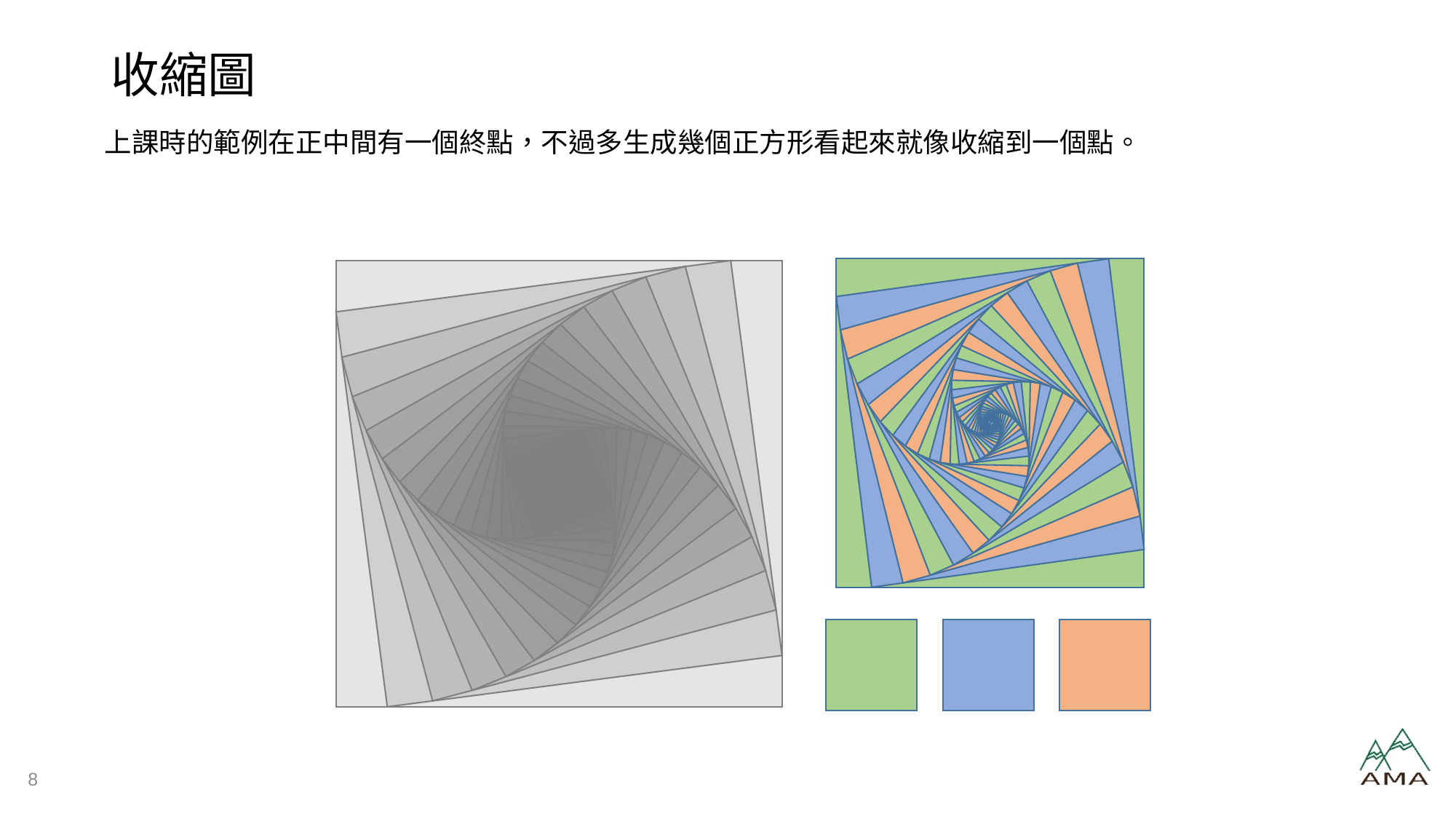

# 收縮圖
上課時的範例在正中間有一個終點，不過多生成幾個正方形看起來就像收縮到一個點。

8